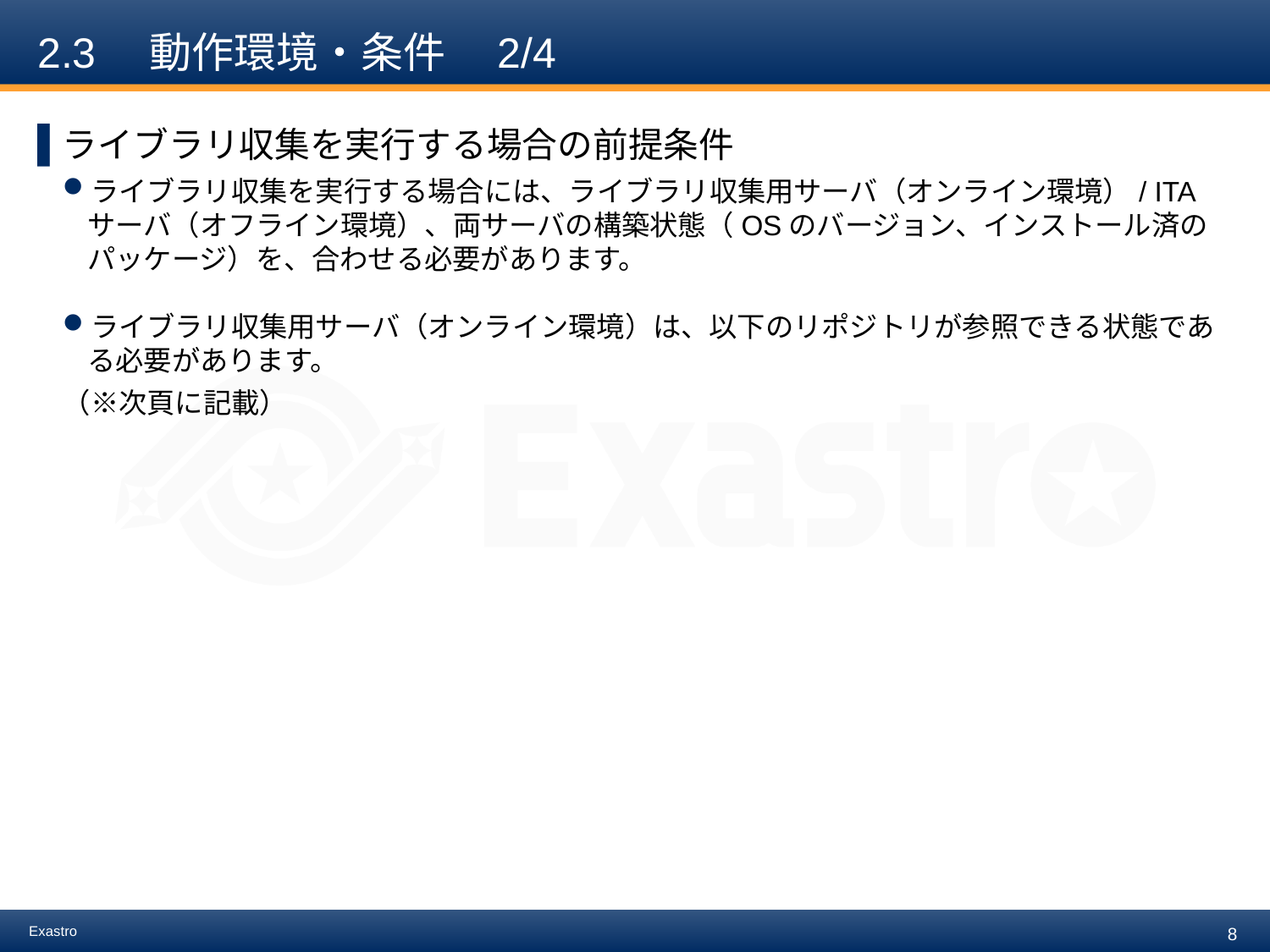

# 2.3　動作環境・条件　2/4
ライブラリ収集を実行する場合の前提条件
ライブラリ収集を実行する場合には、ライブラリ収集用サーバ（オンライン環境）/ ITAサーバ（オフライン環境）、両サーバの構築状態（OSのバージョン、インストール済のパッケージ）を、合わせる必要があります。

ライブラリ収集用サーバ（オンライン環境）は、以下のリポジトリが参照できる状態である必要があります。
（※次頁に記載）